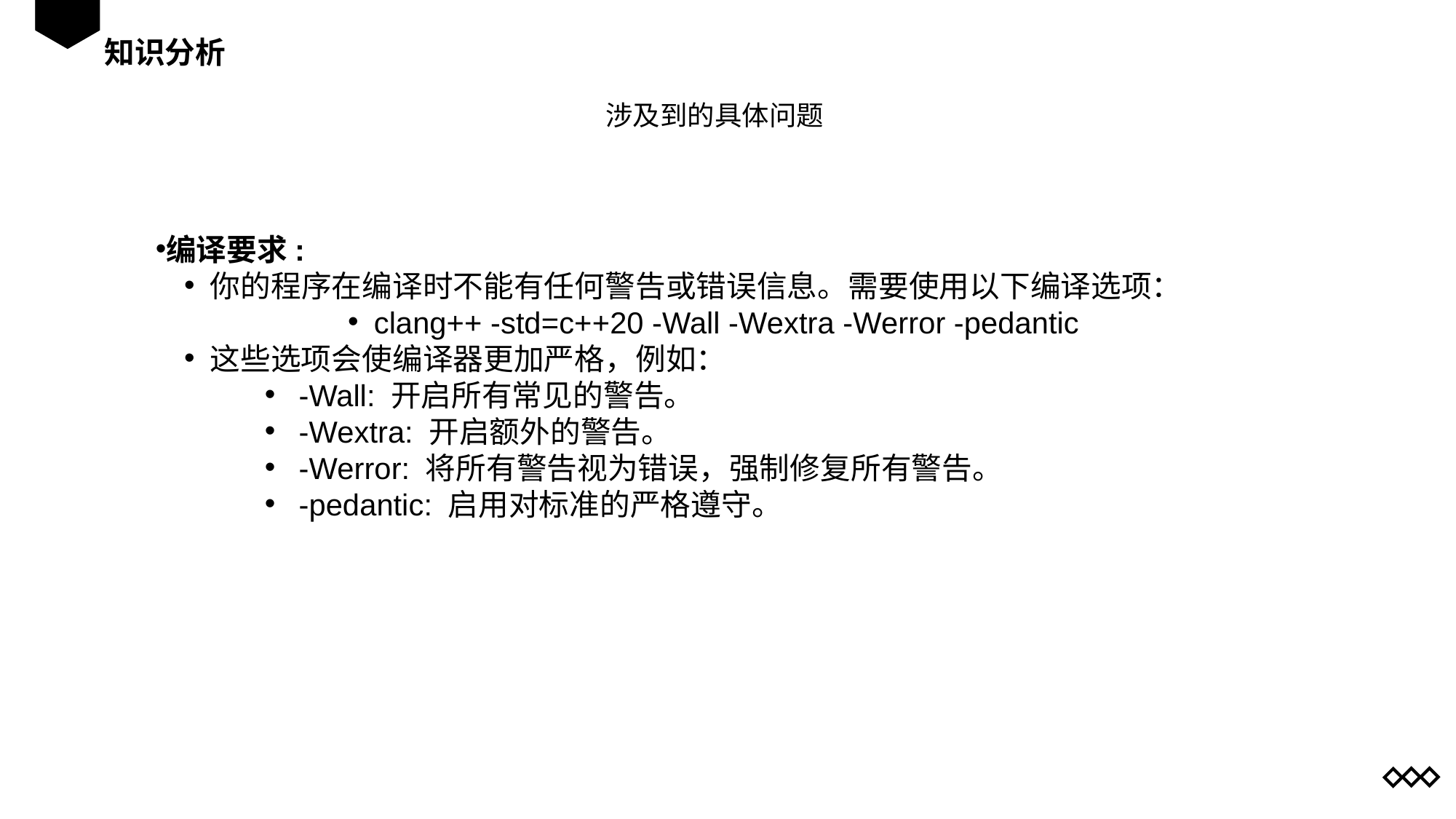

知识分析
涉及到的具体问题
编译要求:
你的程序在编译时不能有任何警告或错误信息。需要使用以下编译选项：
clang++ -std=c++20 -Wall -Wextra -Werror -pedantic
这些选项会使编译器更加严格，例如：
-Wall: 开启所有常见的警告。
-Wextra: 开启额外的警告。
-Werror: 将所有警告视为错误，强制修复所有警告。
-pedantic: 启用对标准的严格遵守。